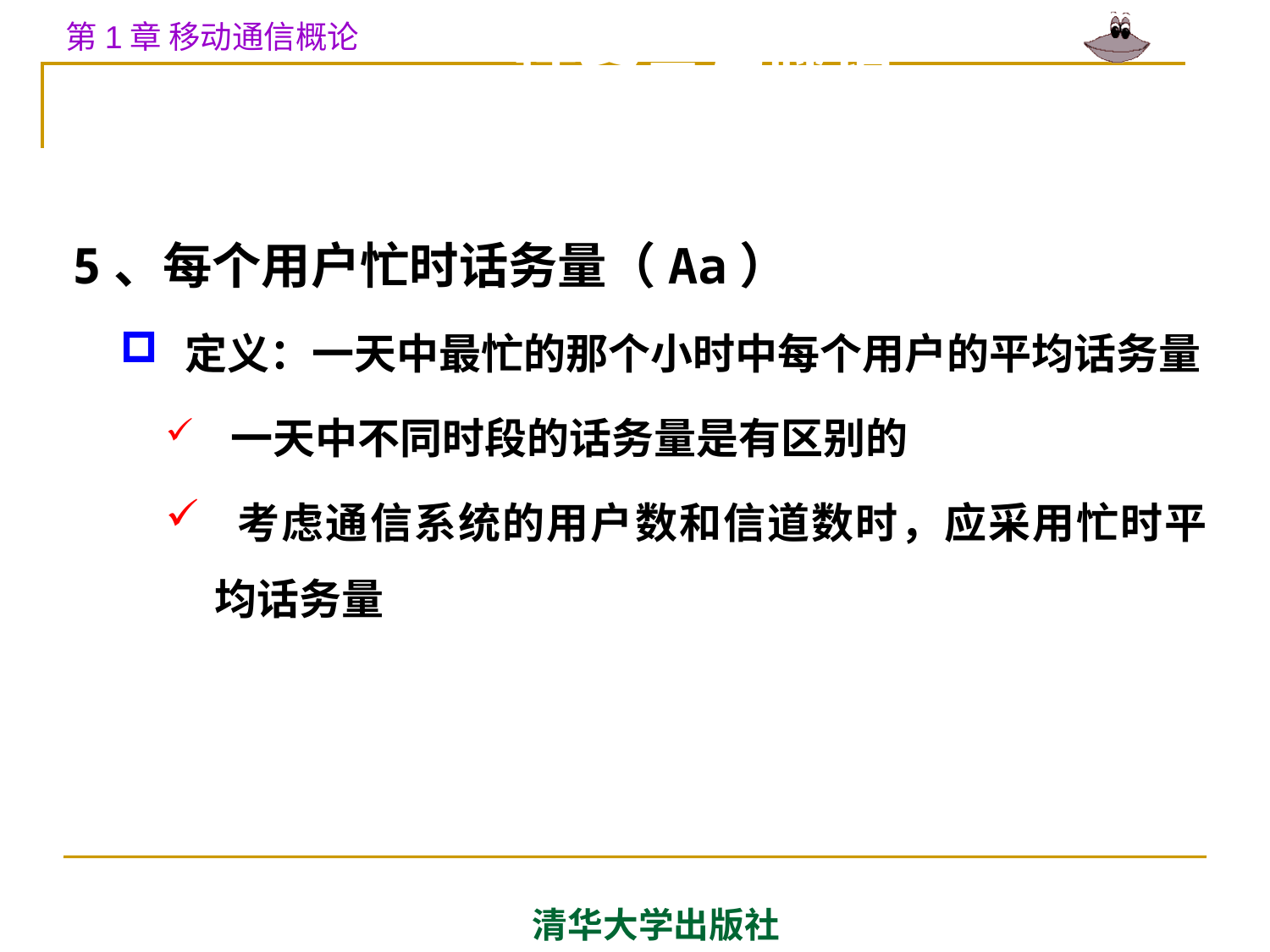

# 二、话务量与呼损
5、每个用户忙时话务量（Aa）
 定义：一天中最忙的那个小时中每个用户的平均话务量
 一天中不同时段的话务量是有区别的
 考虑通信系统的用户数和信道数时，应采用忙时平均话务量